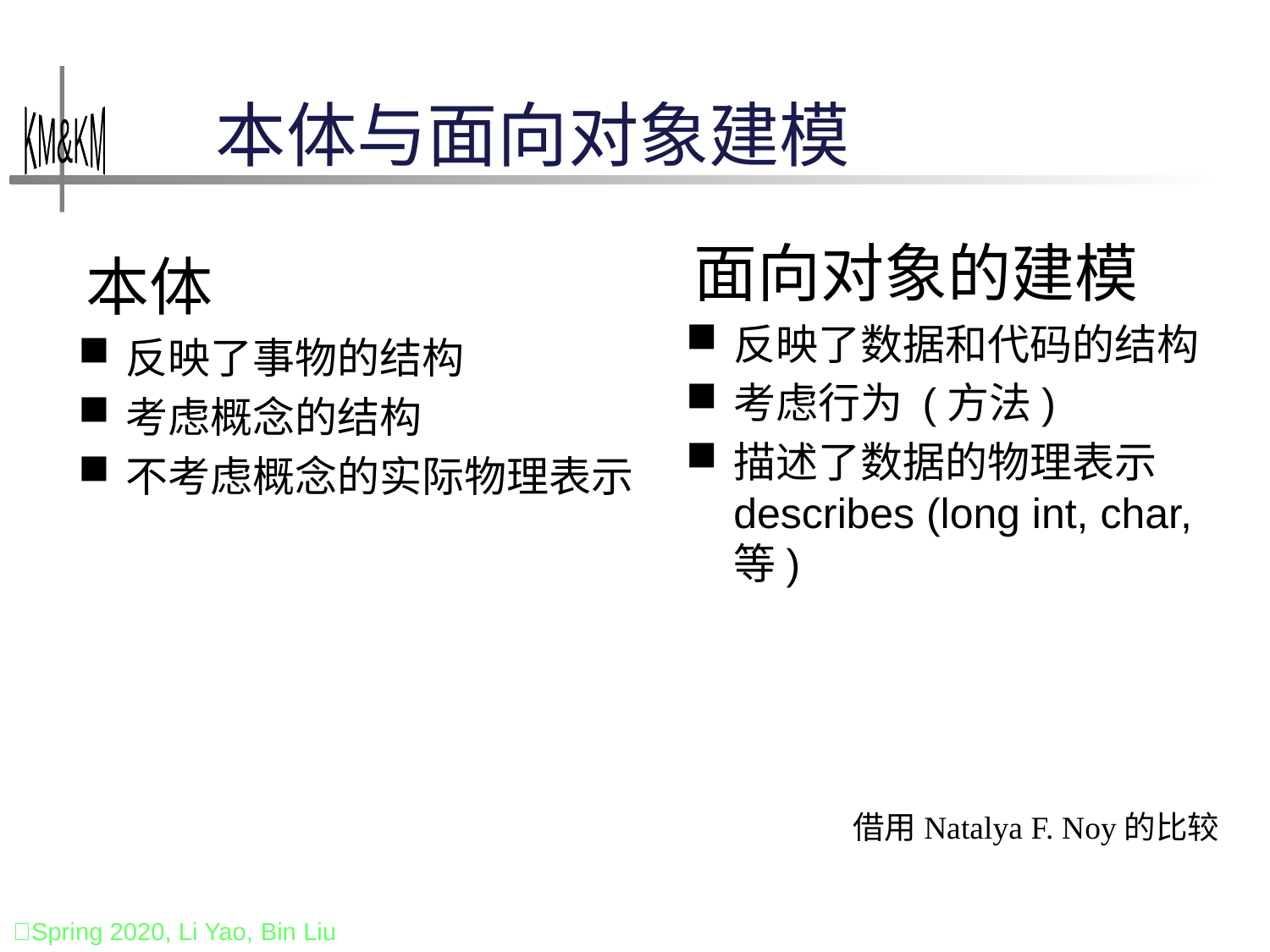

# 本体与面向对象建模
面向对象的建模
反映了数据和代码的结构
考虑行为 (方法)
描述了数据的物理表示describes (long int, char, 等)
本体
反映了事物的结构
考虑概念的结构
不考虑概念的实际物理表示
借用Natalya F. Noy的比较